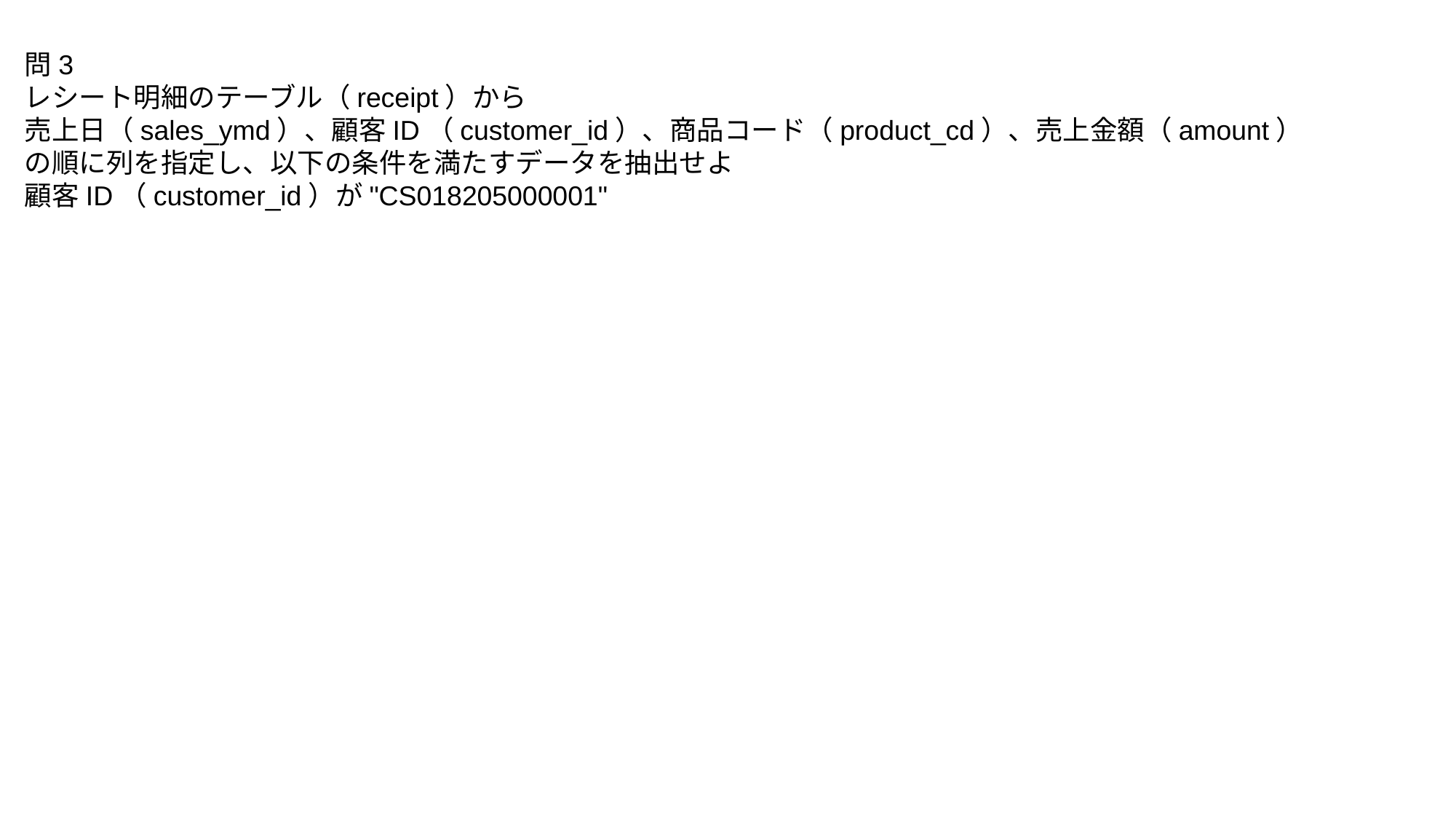

問3
レシート明細のテーブル（receipt）から
売上日（sales_ymd）、顧客ID（customer_id）、商品コード（product_cd）、売上金額（amount）
の順に列を指定し、以下の条件を満たすデータを抽出せよ
顧客ID（customer_id）が"CS018205000001"